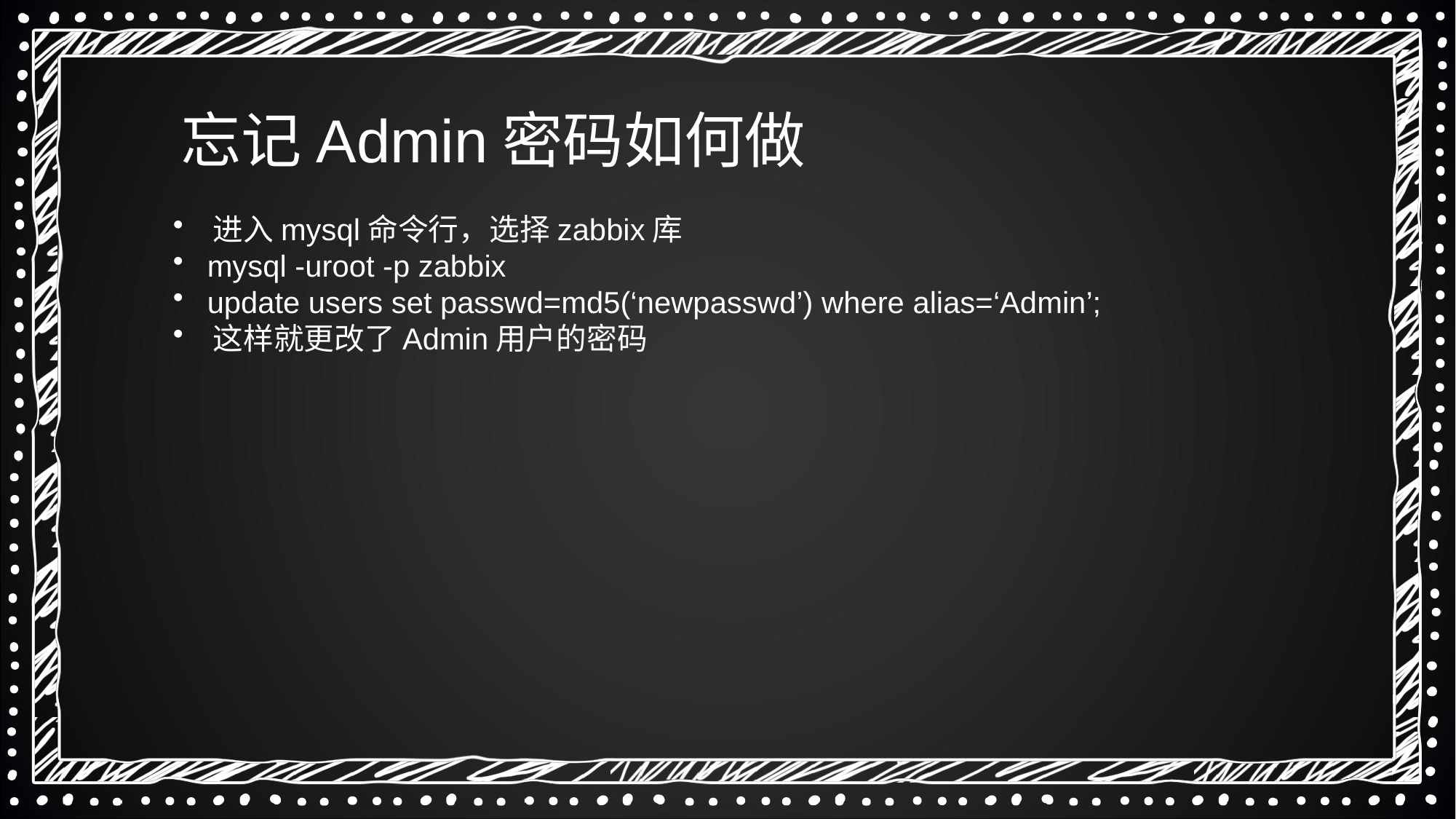

忘记Admin密码如何做
 进入mysql命令行，选择zabbix库
 mysql -uroot -p zabbix
 update users set passwd=md5(‘newpasswd’) where alias=‘Admin’;
 这样就更改了Admin用户的密码